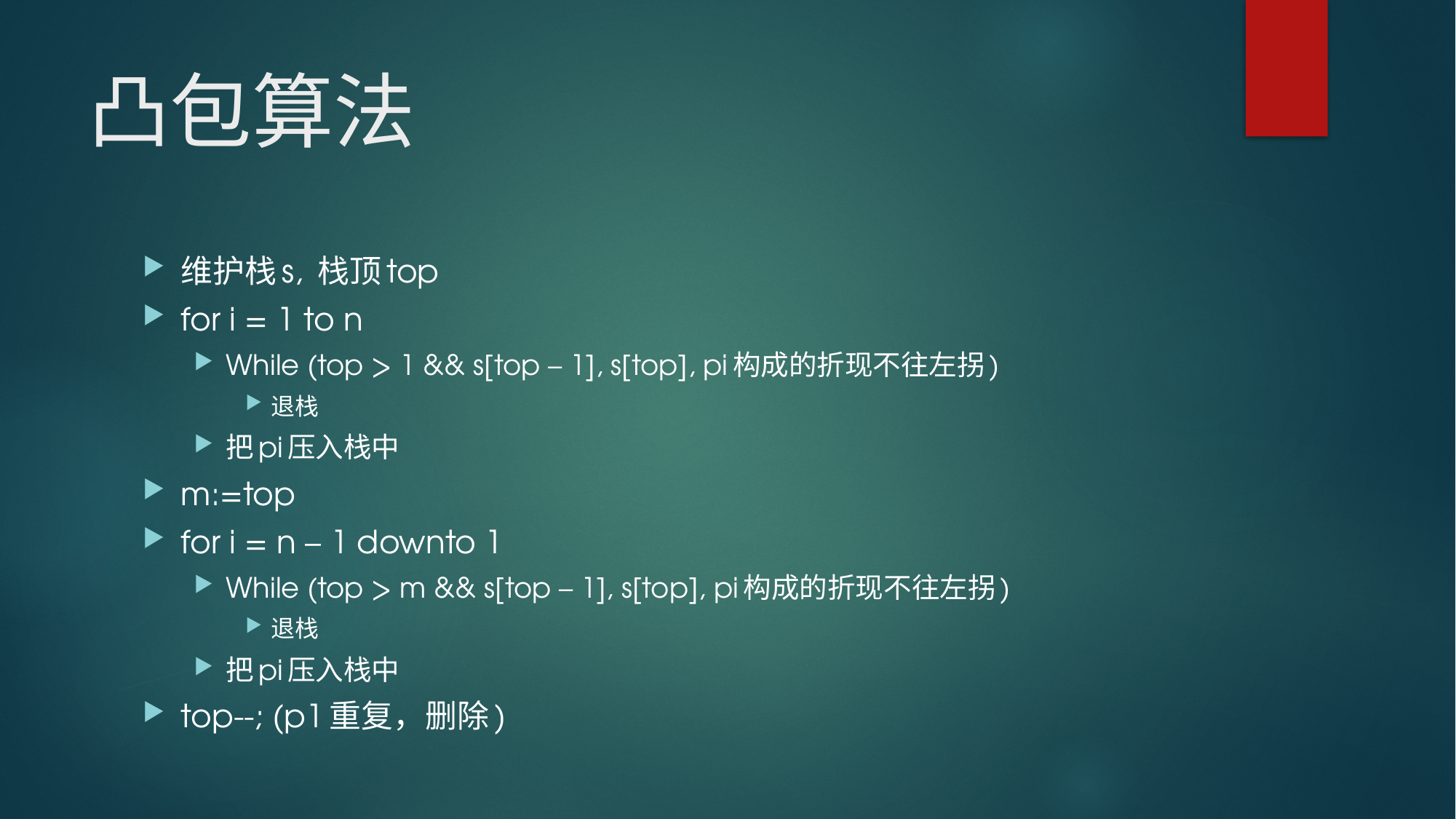

# 凸包算法
维护栈s, 栈顶top
for i = 1 to n
While (top > 1 && s[top – 1], s[top], pi构成的折现不往左拐)
退栈
把pi压入栈中
m:=top
for i = n – 1 downto 1
While (top > m && s[top – 1], s[top], pi构成的折现不往左拐)
退栈
把pi压入栈中
top--; (p1重复，删除)